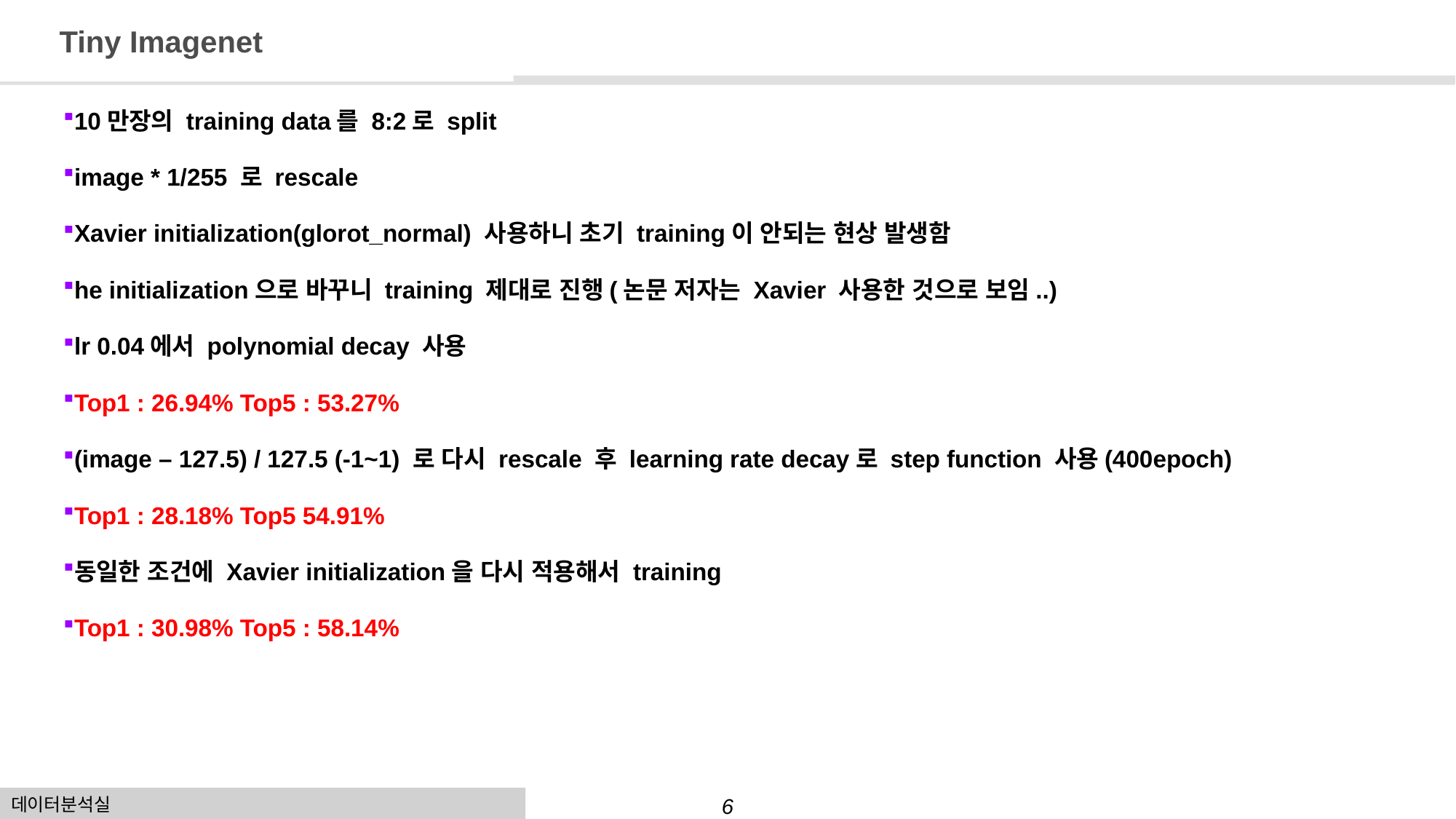

# Tiny Imagenet
10만장의 training data를 8:2로 split
image * 1/255 로 rescale
Xavier initialization(glorot_normal) 사용하니 초기 training이 안되는 현상 발생함
he initialization으로 바꾸니 training 제대로 진행(논문 저자는 Xavier 사용한 것으로 보임..)
lr 0.04에서 polynomial decay 사용
Top1 : 26.94% Top5 : 53.27%
(image – 127.5) / 127.5 (-1~1) 로 다시 rescale 후 learning rate decay로 step function 사용(400epoch)
Top1 : 28.18% Top5 54.91%
동일한 조건에 Xavier initialization을 다시 적용해서 training
Top1 : 30.98% Top5 : 58.14%